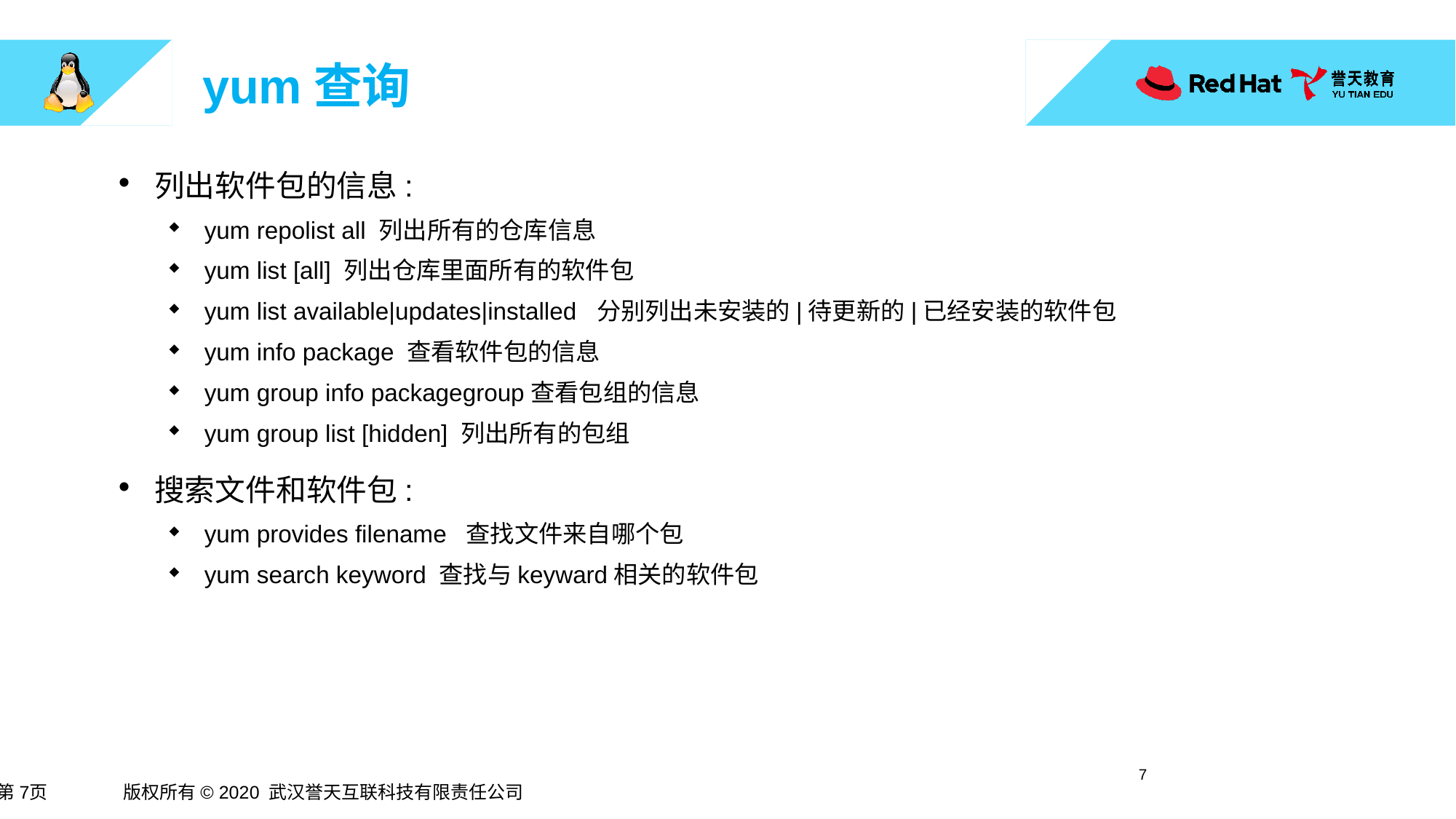

# yum查询
列出软件包的信息:
yum repolist all 列出所有的仓库信息
yum list [all] 列出仓库里面所有的软件包
yum list available|updates|installed  分别列出未安装的|待更新的|已经安装的软件包
yum info package 查看软件包的信息
yum group info packagegroup查看包组的信息
yum group list [hidden] 列出所有的包组
搜索文件和软件包:
yum provides filename  查找文件来自哪个包
yum search keyword 查找与keyward相关的软件包
7